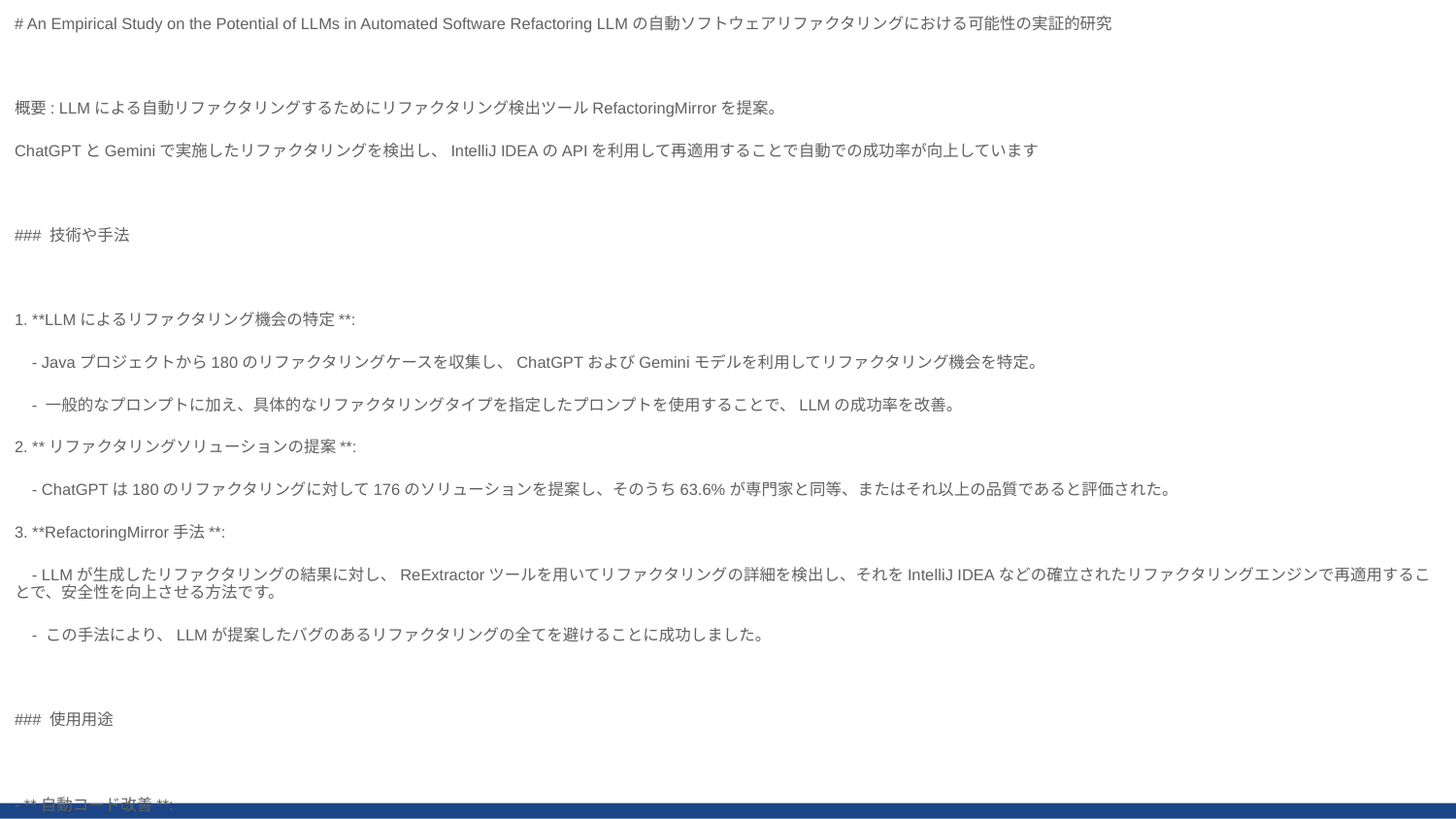

# An Empirical Study on the Potential of LLMs in Automated Software Refactoring LLMの自動ソフトウェアリファクタリングにおける可能性の実証的研究

概要: LLMによる自動リファクタリングするためにリファクタリング検出ツールRefactoringMirrorを提案。
ChatGPTとGeminiで実施したリファクタリングを検出し、IntelliJ IDEAのAPIを利用して再適用することで自動での成功率が向上しています

### 技術や手法

1. **LLMによるリファクタリング機会の特定**:
    - Javaプロジェクトから180のリファクタリングケースを収集し、ChatGPTおよびGeminiモデルを利用してリファクタリング機会を特定。
    - 一般的なプロンプトに加え、具体的なリファクタリングタイプを指定したプロンプトを使用することで、LLMの成功率を改善。
2. **リファクタリングソリューションの提案**:
    - ChatGPTは180のリファクタリングに対して176のソリューションを提案し、そのうち63.6%が専門家と同等、またはそれ以上の品質であると評価された。
3. **RefactoringMirror手法**:
    - LLMが生成したリファクタリングの結果に対し、ReExtractorツールを用いてリファクタリングの詳細を検出し、それをIntelliJ IDEAなどの確立されたリファクタリングエンジンで再適用することで、安全性を向上させる方法です。
    - この手法により、LLMが提案したバグのあるリファクタリングの全てを避けることに成功しました。

### 使用用途

- **自動コード改善**:
    - コードの可読性、保守性、再利用性を向上させるためのリファクタリングに利用可能です。特に、ChatGPTやGeminiを活用することで、自動化が困難であったリファクタリング機会の発見が可能になります。
- **開発者のサポート**:
    - LLMを利用することで、リファクタリングツールの使用における手動の判断を補助し、開発者の作業を効率化することが期待されます。

### LLMによるリファクタリングの具体的な手順

### ステップ1: リファクタリング機会の特定

- LLMに対して、特定のJavaファイルを与え、「リファクタリングの機会を見つけてください」と依頼します。

```
以下のJavaコードを解析し、リファクタリングが必要な部分を見つけてください。特に、長すぎるメソッドを抽出してください。
```

### ステップ2: 具体的なリファクタリング提案の生成

- LLMが提案するリファクタリング例に基づき、手動または自動的にリファクタリングを適用します。

```
メソッド `processInvoice` が非常に長いため、`checkHighAmount` メソッドに抽出することを提案します。
```

### ステップ3: 自動適用（RefactoringMirrorの利用）

- RefactoringMirrorのようなツールを使用し、提案されたリファクタリングを検証して適用します。
- 元のコード（𝑐）とLLMが生成したリファクタリング済みコード（𝑐'）をReExtractorに渡して、どのリファクタリングが行われたかを特定します。